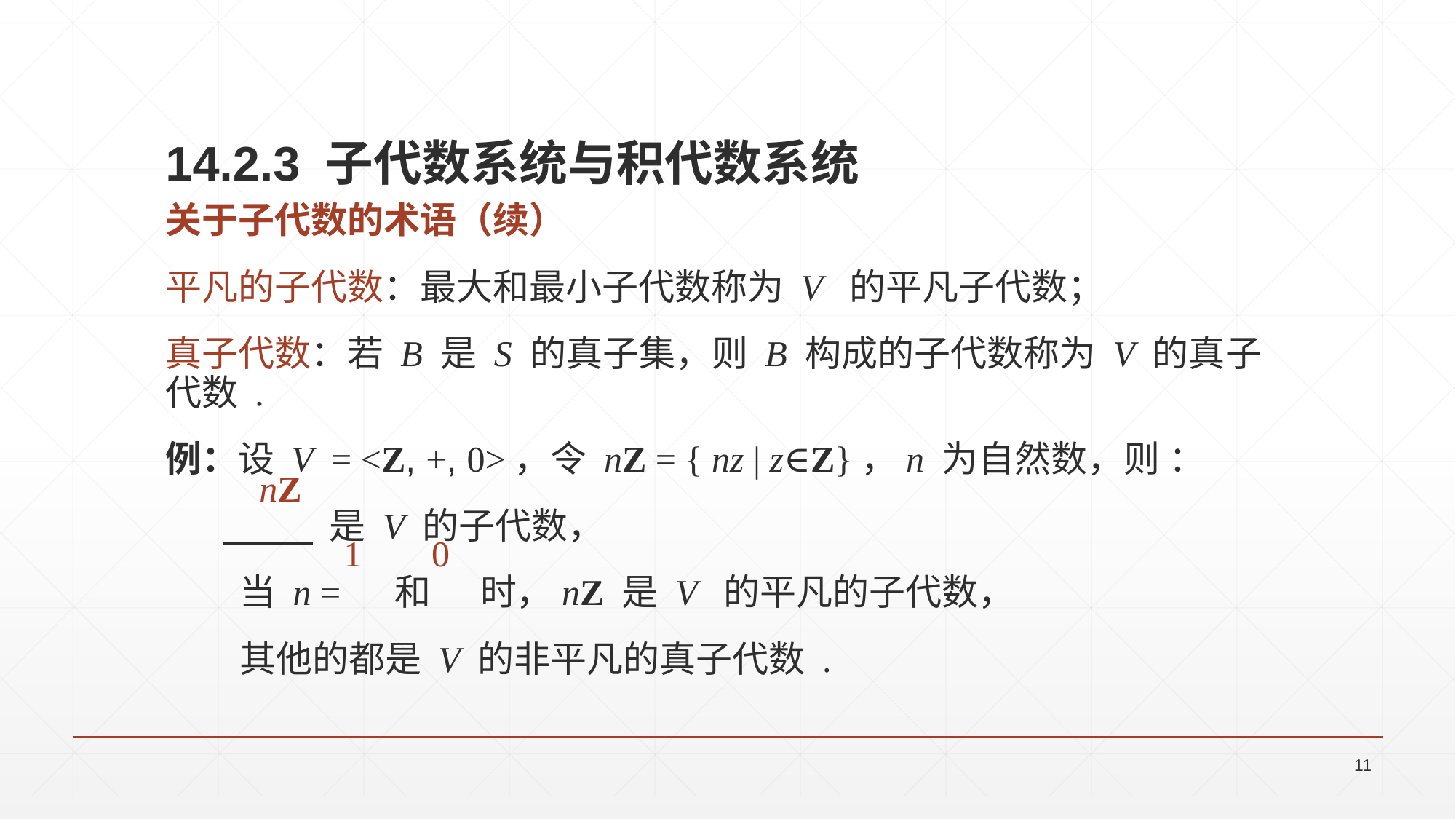

14.2.3 子代数系统与积代数系统
关于子代数的术语（续）
平凡的子代数：最大和最小子代数称为 V  的平凡子代数；
真子代数：若 B 是 S 的真子集，则 B 构成的子代数称为 V 的真子代数 .
例：设 V  = <Z, +, 0>，令 nZ = { nz | z∈Z}，n 为自然数，则 ：
                   是 V 的子代数，
        当 n =     和      时，nZ 是 V  的平凡的子代数，
        其他的都是 V 的非平凡的真子代数 .
nZ
1
0
11